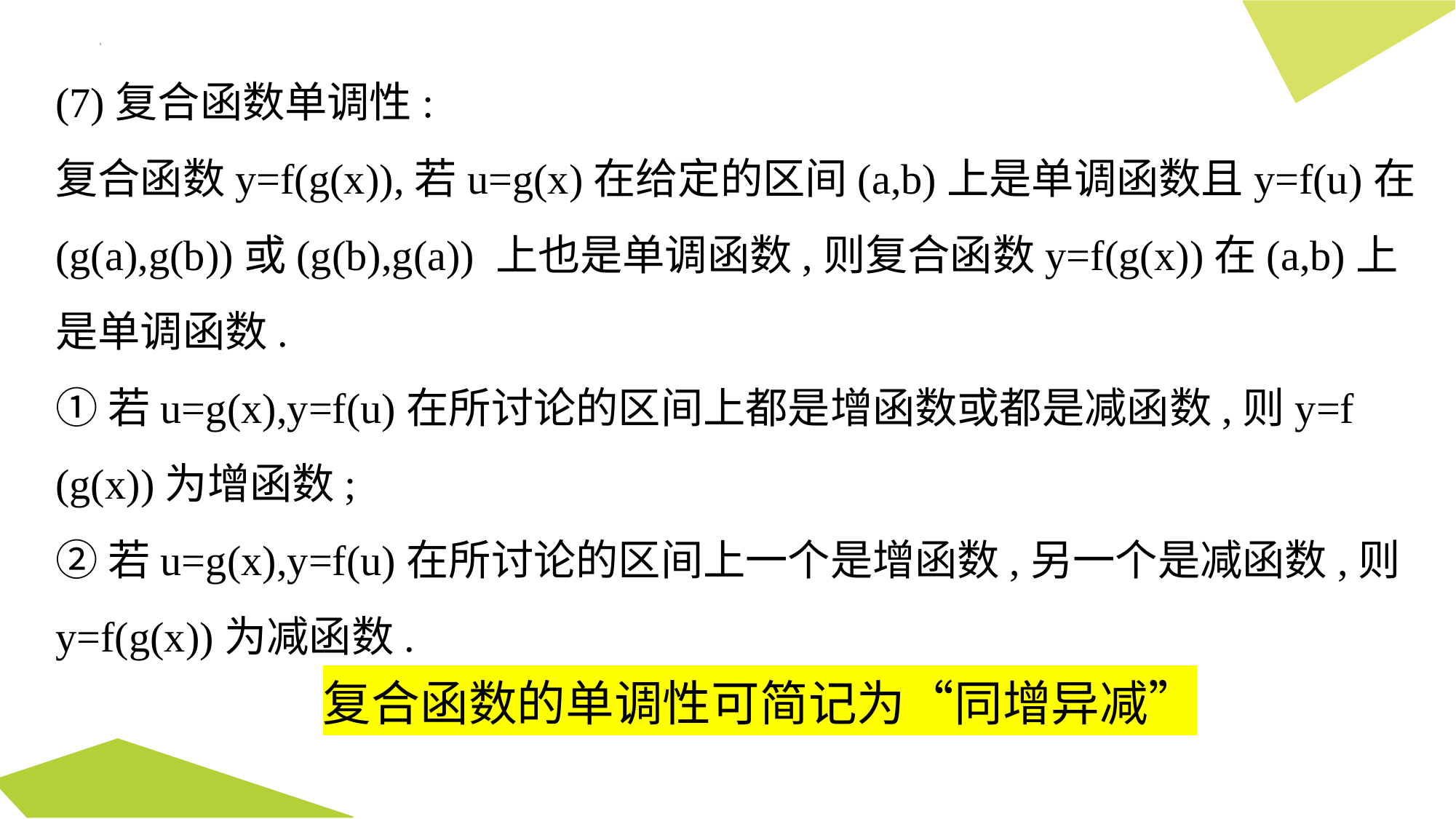

(7)复合函数单调性:
复合函数y=f(g(x)),若u=g(x)在给定的区间(a,b)上是单调函数且y=f(u)在(g(a),g(b))或(g(b),g(a)) 上也是单调函数,则复合函数y=f(g(x))在(a,b)上是单调函数.
①若u=g(x),y=f(u)在所讨论的区间上都是增函数或都是减函数,则y=f
(g(x))为增函数;
②若u=g(x),y=f(u)在所讨论的区间上一个是增函数,另一个是减函数,则y=f(g(x))为减函数.

复合函数的单调性可简记为“同增异减”